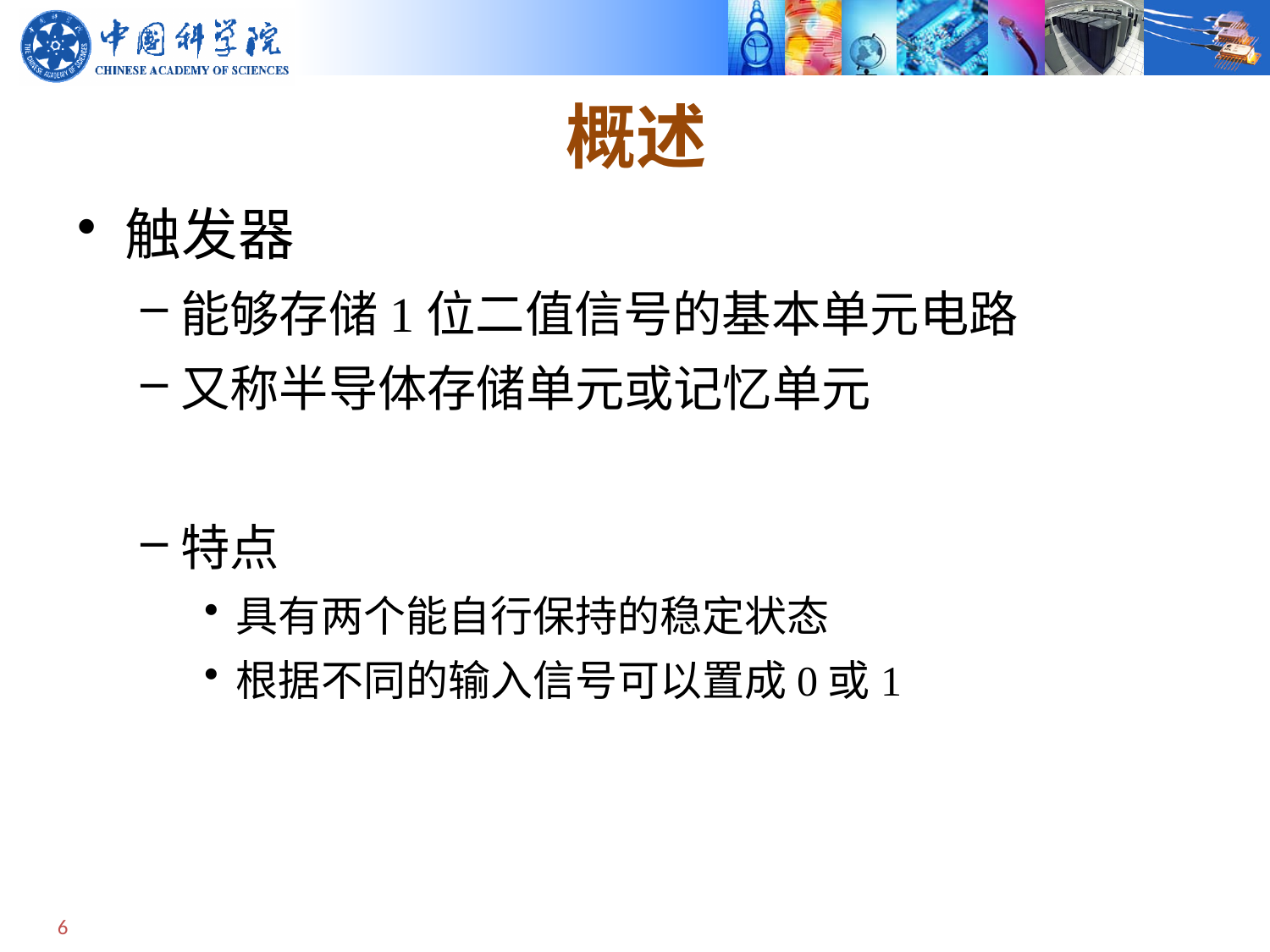

# 概述
触发器
能够存储1位二值信号的基本单元电路
又称半导体存储单元或记忆单元

特点
具有两个能自行保持的稳定状态
根据不同的输入信号可以置成0或1